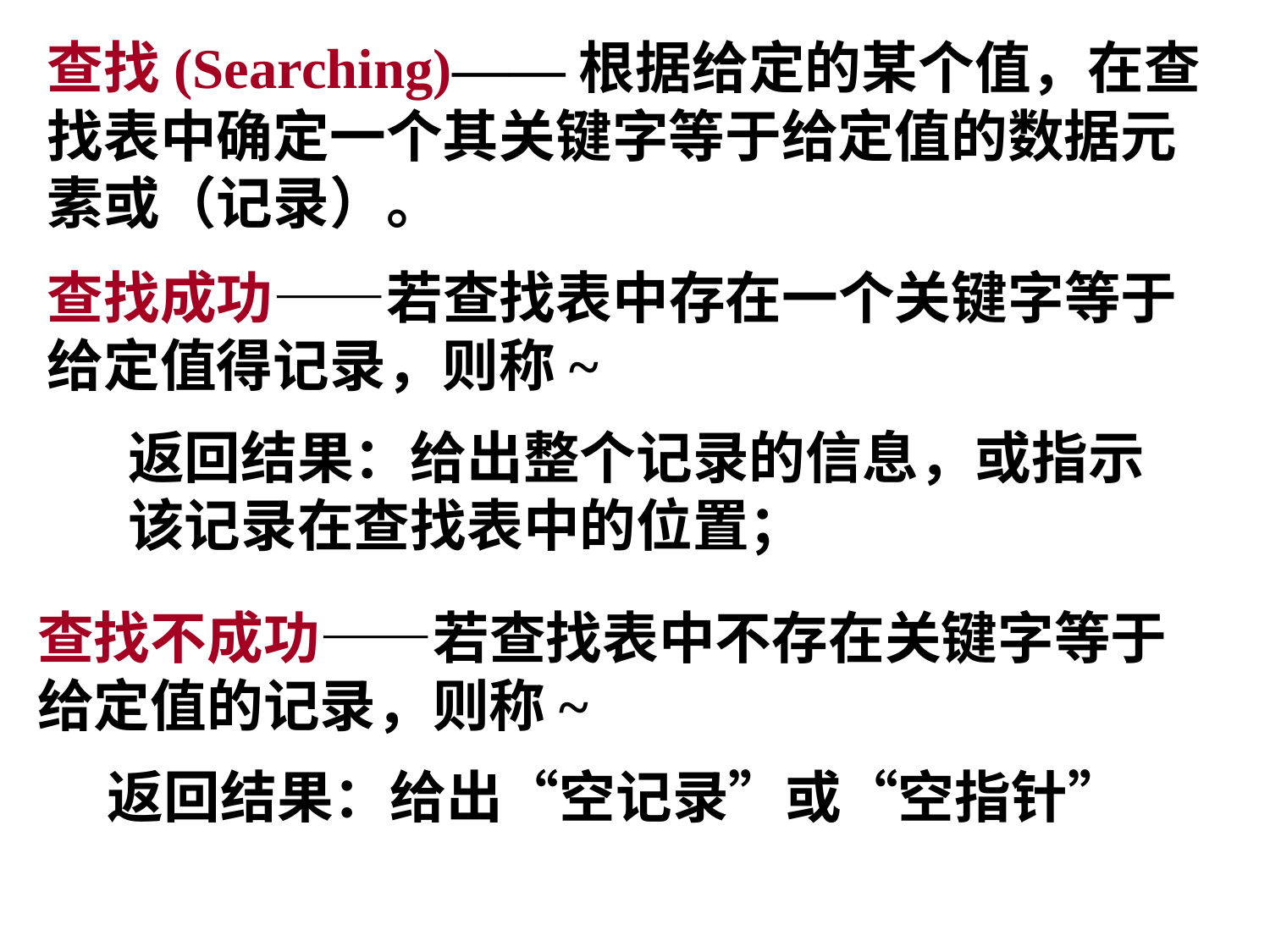

查找(Searching)——根据给定的某个值，在查找表中确定一个其关键字等于给定值的数据元素或（记录）。

查找成功——若查找表中存在一个关键字等于给定值得记录，则称~
返回结果：给出整个记录的信息，或指示该记录在查找表中的位置；
查找不成功——若查找表中不存在关键字等于给定值的记录，则称~
返回结果：给出“空记录”或“空指针”